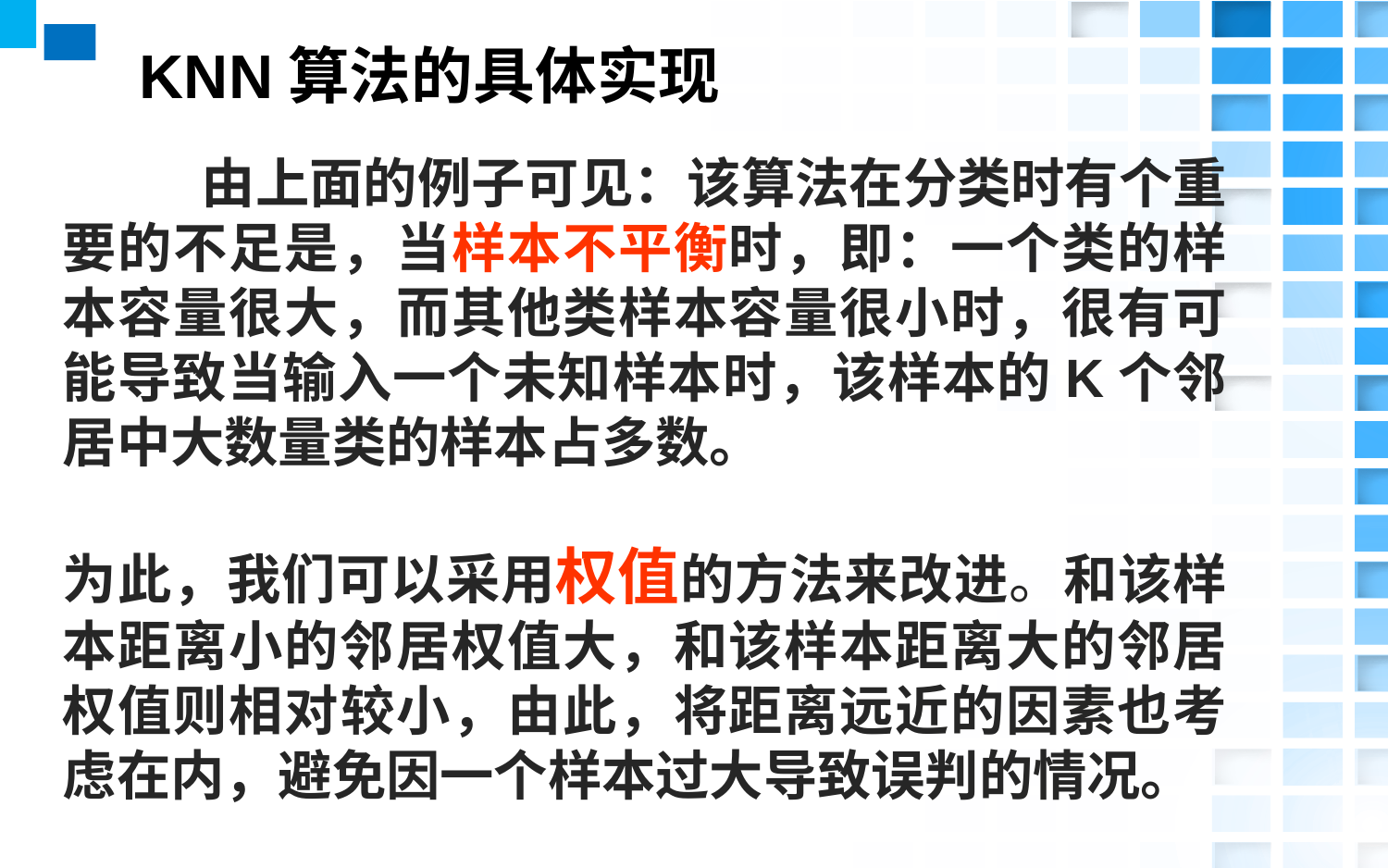

# KNN算法的具体实现
	由上面的例子可见：该算法在分类时有个重要的不足是，当样本不平衡时，即：一个类的样本容量很大，而其他类样本容量很小时，很有可能导致当输入一个未知样本时，该样本的K个邻居中大数量类的样本占多数。

为此，我们可以采用权值的方法来改进。和该样本距离小的邻居权值大，和该样本距离大的邻居权值则相对较小，由此，将距离远近的因素也考虑在内，避免因一个样本过大导致误判的情况。